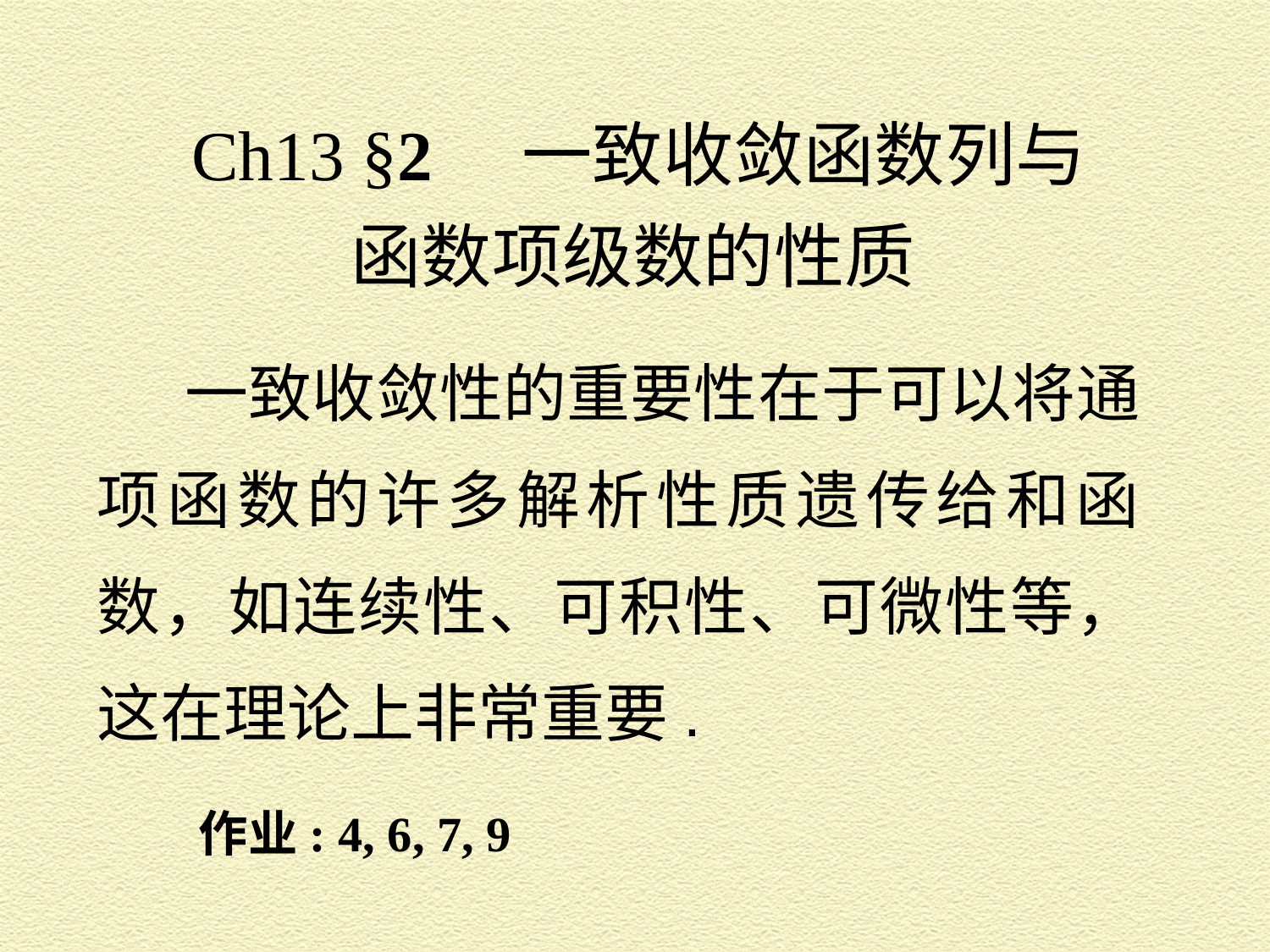

Ch13 §2    一致收敛函数列与
函数项级数的性质
     一致收敛性的重要性在于可以将通项函数的许多解析性质遗传给和函数，如连续性、可积性、可微性等，这在理论上非常重要.
作业: 4, 6, 7, 9